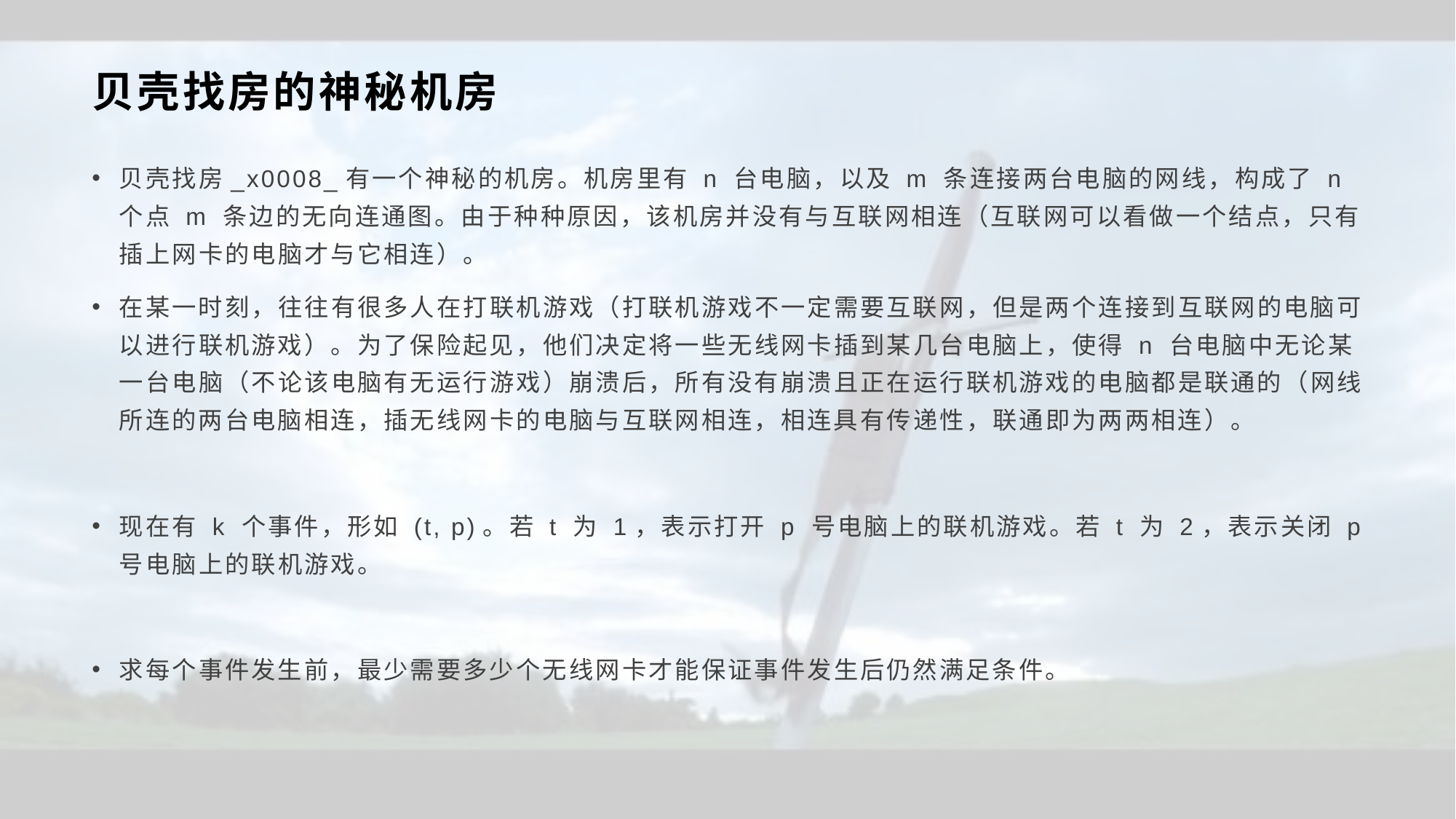

# 贝壳找房的神秘机房
贝壳找房_x0008_有一个神秘的机房。机房里有 n 台电脑，以及 m 条连接两台电脑的网线，构成了 n 个点 m 条边的无向连通图。由于种种原因，该机房并没有与互联网相连（互联网可以看做一个结点，只有插上网卡的电脑才与它相连）。
在某一时刻，往往有很多人在打联机游戏（打联机游戏不一定需要互联网，但是两个连接到互联网的电脑可以进行联机游戏）。为了保险起见，他们决定将一些无线网卡插到某几台电脑上，使得 n 台电脑中无论某一台电脑（不论该电脑有无运行游戏）崩溃后，所有没有崩溃且正在运行联机游戏的电脑都是联通的（网线所连的两台电脑相连，插无线网卡的电脑与互联网相连，相连具有传递性，联通即为两两相连）。

现在有 k 个事件，形如 (t, p)。若 t 为 1，表示打开 p 号电脑上的联机游戏。若 t 为 2，表示关闭 p 号电脑上的联机游戏。

求每个事件发生前，最少需要多少个无线网卡才能保证事件发生后仍然满足条件。